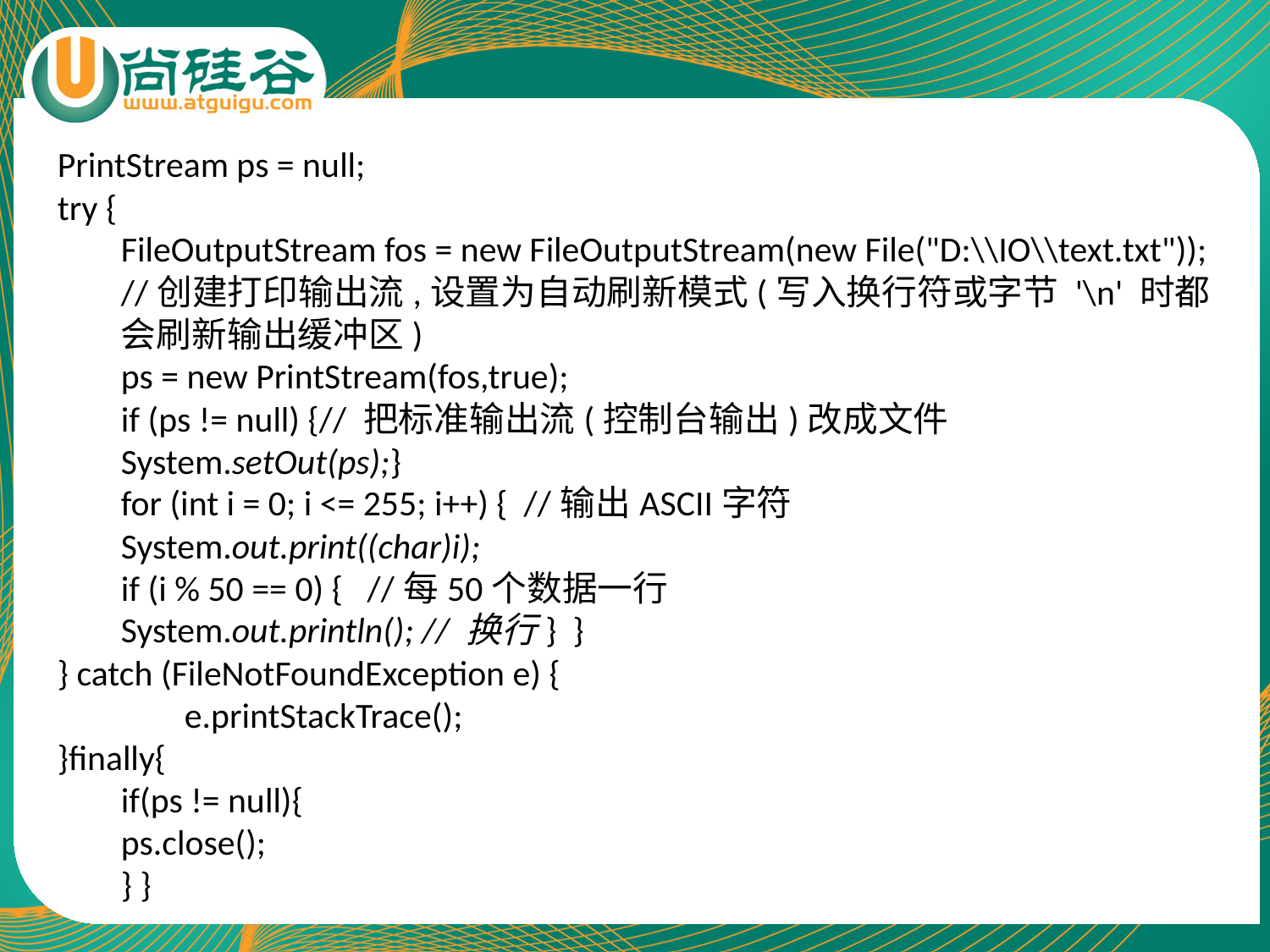

PrintStream ps = null;
try {
FileOutputStream fos = new FileOutputStream(new File("D:\\IO\\text.txt"));
//创建打印输出流,设置为自动刷新模式(写入换行符或字节 '\n' 时都会刷新输出缓冲区)
ps = new PrintStream(fos,true);
if (ps != null) {// 把标准输出流(控制台输出)改成文件
System.setOut(ps);}
for (int i = 0; i <= 255; i++) {  //输出ASCII字符
System.out.print((char)i);
if (i % 50 == 0) {   //每50个数据一行
System.out.println(); // 换行}  }
} catch (FileNotFoundException e) {
	e.printStackTrace();
}finally{
if(ps != null){
ps.close();
} }